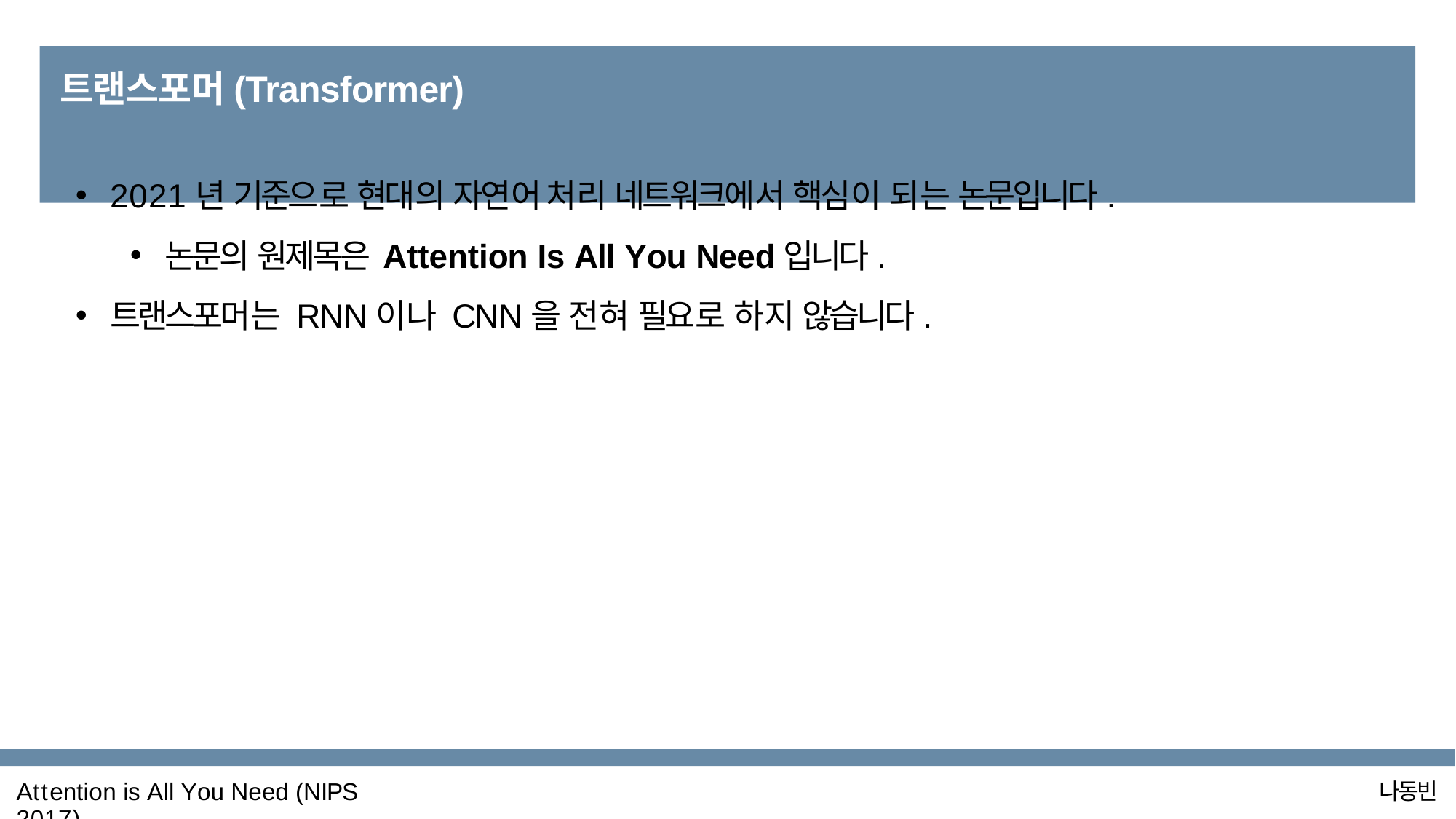

# 트랜스포머(Transformer)
2021년 기준으로 현대의 자연어 처리 네트워크에서 핵심이 되는 논문입니다.
논문의 원제목은 Attention Is All You Need입니다.
트랜스포머는 RNN이나 CNN을 전혀 필요로 하지 않습니다.

Attention is All You Need (NIPS 2017)
나동빈